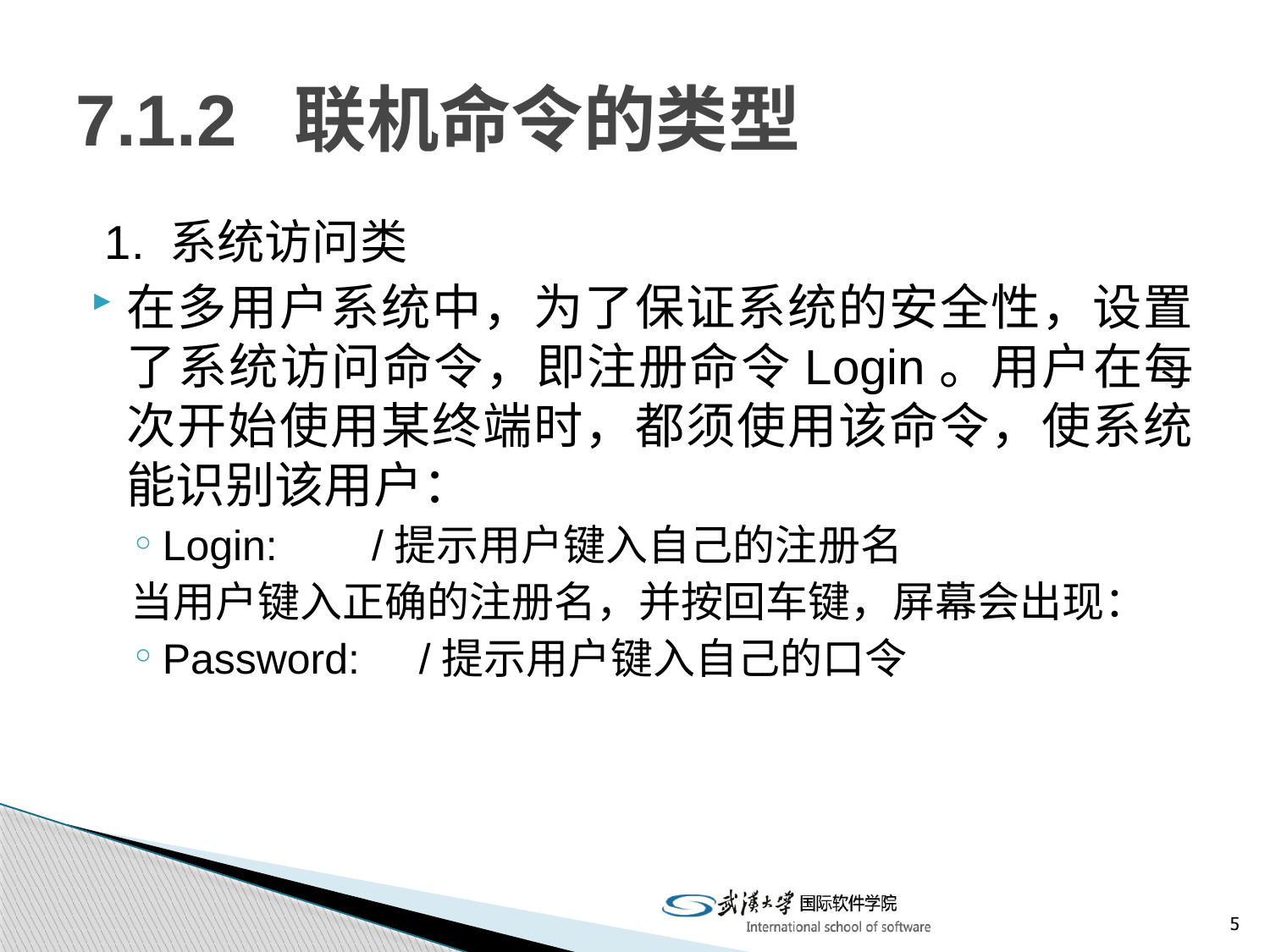

# 7.1.2  联机命令的类型
 1. 系统访问类
在多用户系统中，为了保证系统的安全性，设置了系统访问命令，即注册命令Login。用户在每次开始使用某终端时，都须使用该命令，使系统能识别该用户：
Login:        /提示用户键入自己的注册名
当用户键入正确的注册名，并按回车键，屏幕会出现：
Password:     /提示用户键入自己的口令
5